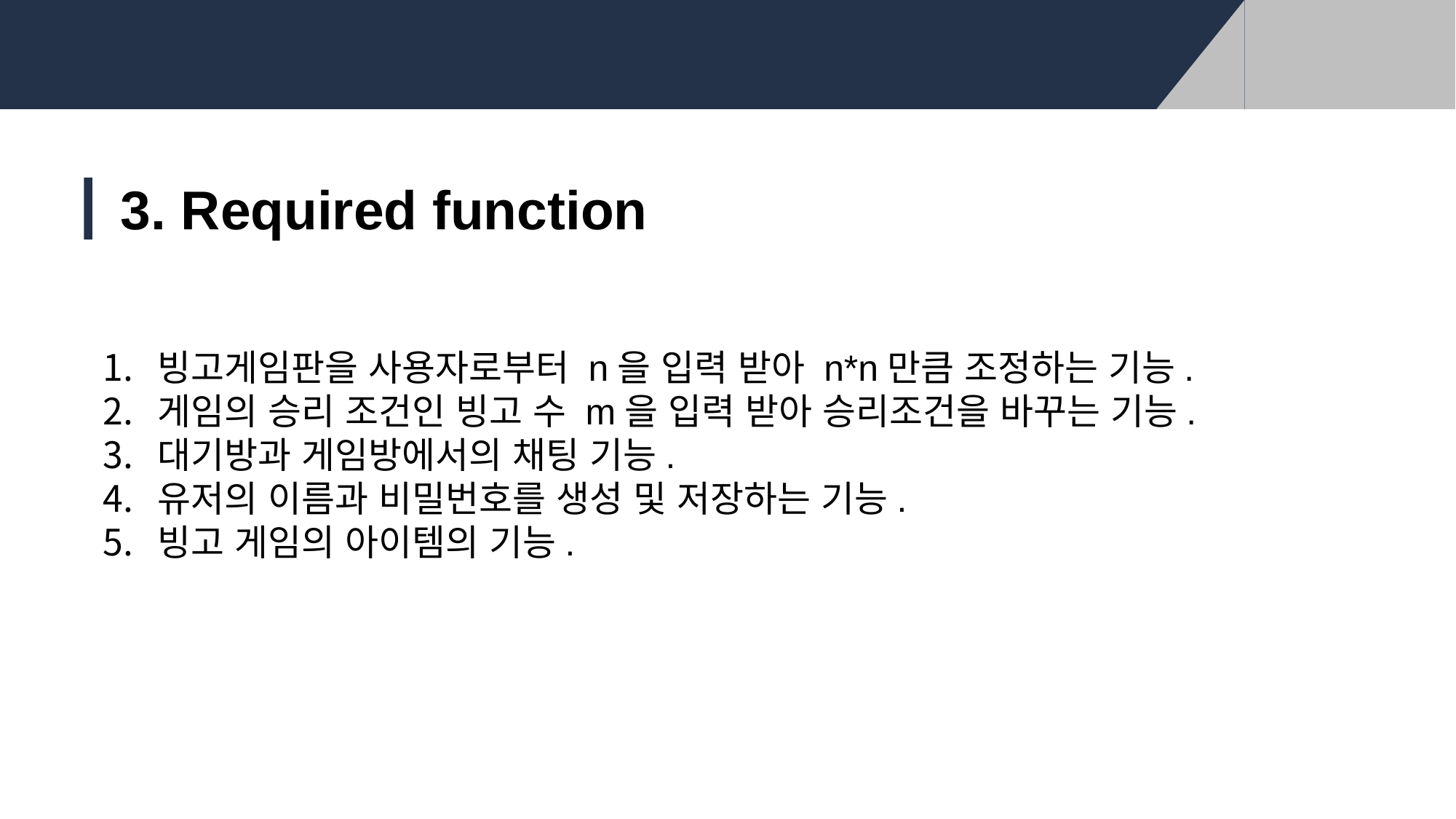

3. Required function

빙고게임판을 사용자로부터 n을 입력 받아 n*n만큼 조정하는 기능.
게임의 승리 조건인 빙고 수 m을 입력 받아 승리조건을 바꾸는 기능.
대기방과 게임방에서의 채팅 기능.
유저의 이름과 비밀번호를 생성 및 저장하는 기능.
빙고 게임의 아이템의 기능.